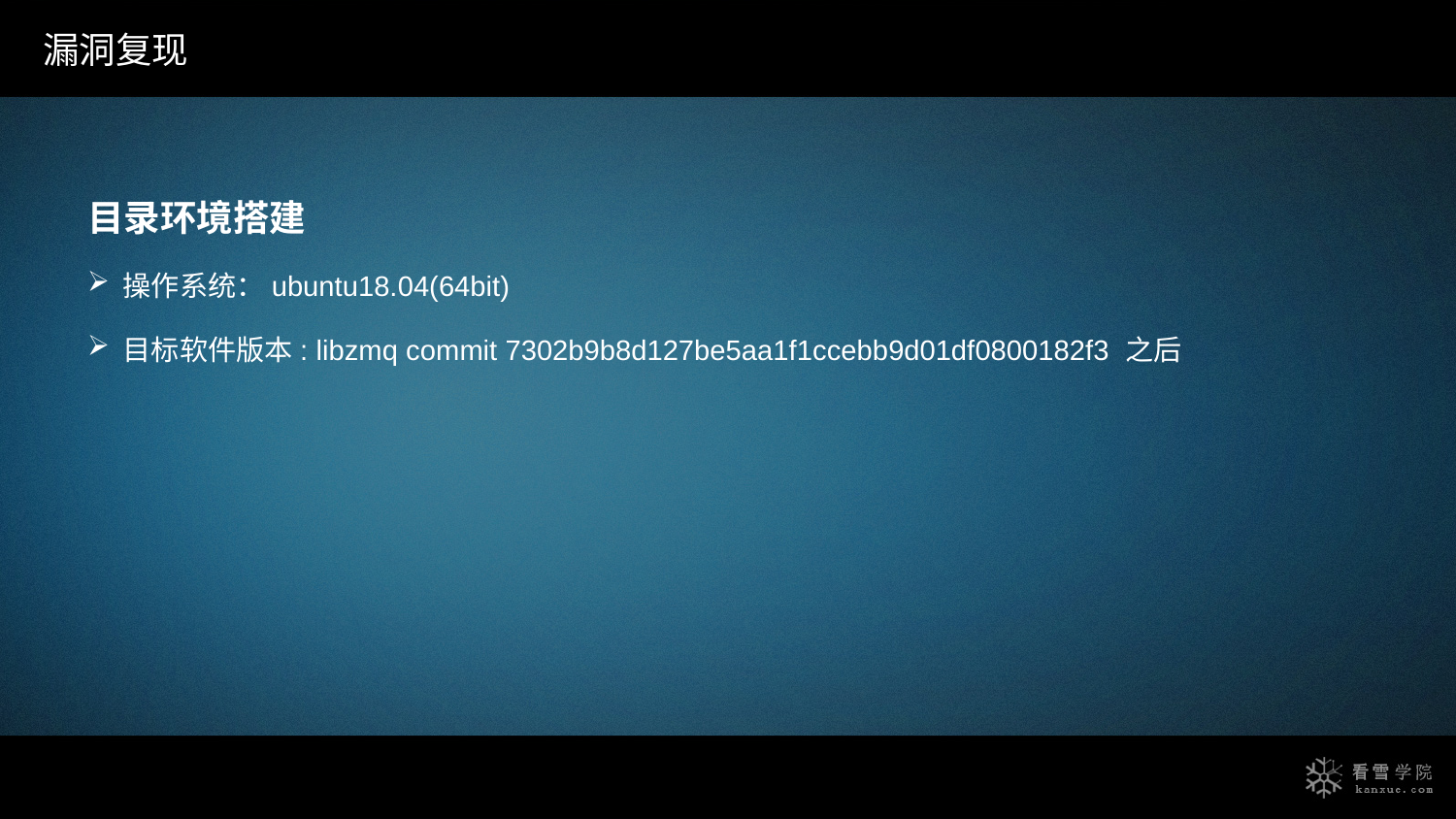

漏洞复现
目录环境搭建
 操作系统：ubuntu18.04(64bit)
 目标软件版本: libzmq commit 7302b9b8d127be5aa1f1ccebb9d01df0800182f3 之后